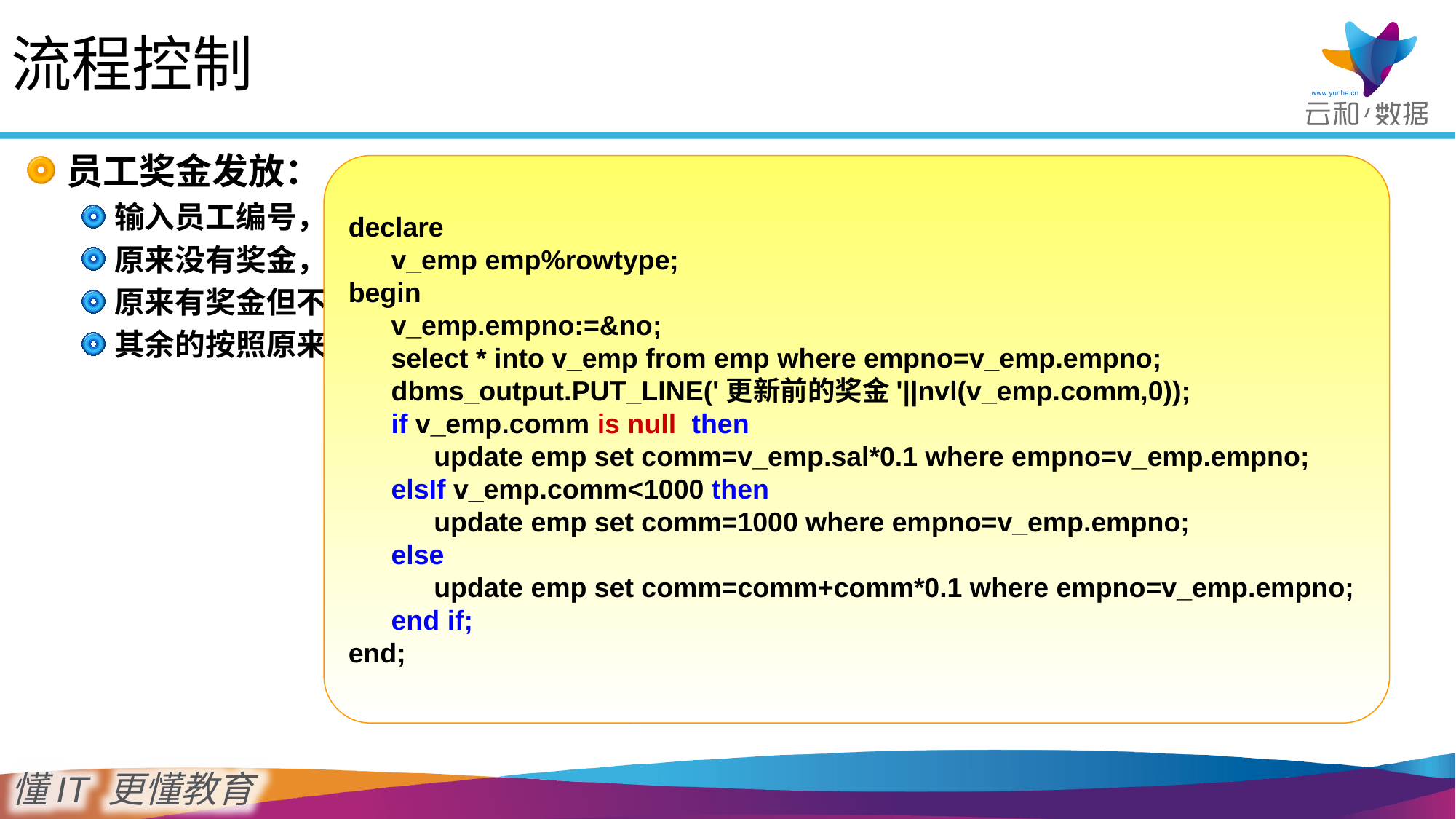

流程控制
员工奖金发放：
输入员工编号，如果该员工
原来没有奖金，则按照工资的10%发放
原来有奖金但不超过1000的，补到1000；
其余的按照原来奖金基础再加上10%发放；
declare
	v_emp emp%rowtype;
begin
  	v_emp.empno:=&no;
  	select * into v_emp from emp where empno=v_emp.empno;
  	dbms_output.PUT_LINE('更新前的奖金'||nvl(v_emp.comm,0));
  	if v_emp.comm is null  then
    		update emp set comm=v_emp.sal*0.1 where empno=v_emp.empno;
  	elsIf v_emp.comm<1000 then
    		update emp set comm=1000 where empno=v_emp.empno;
  	else
    		update emp set comm=comm+comm*0.1 where empno=v_emp.empno;
  	end if;
end;
16